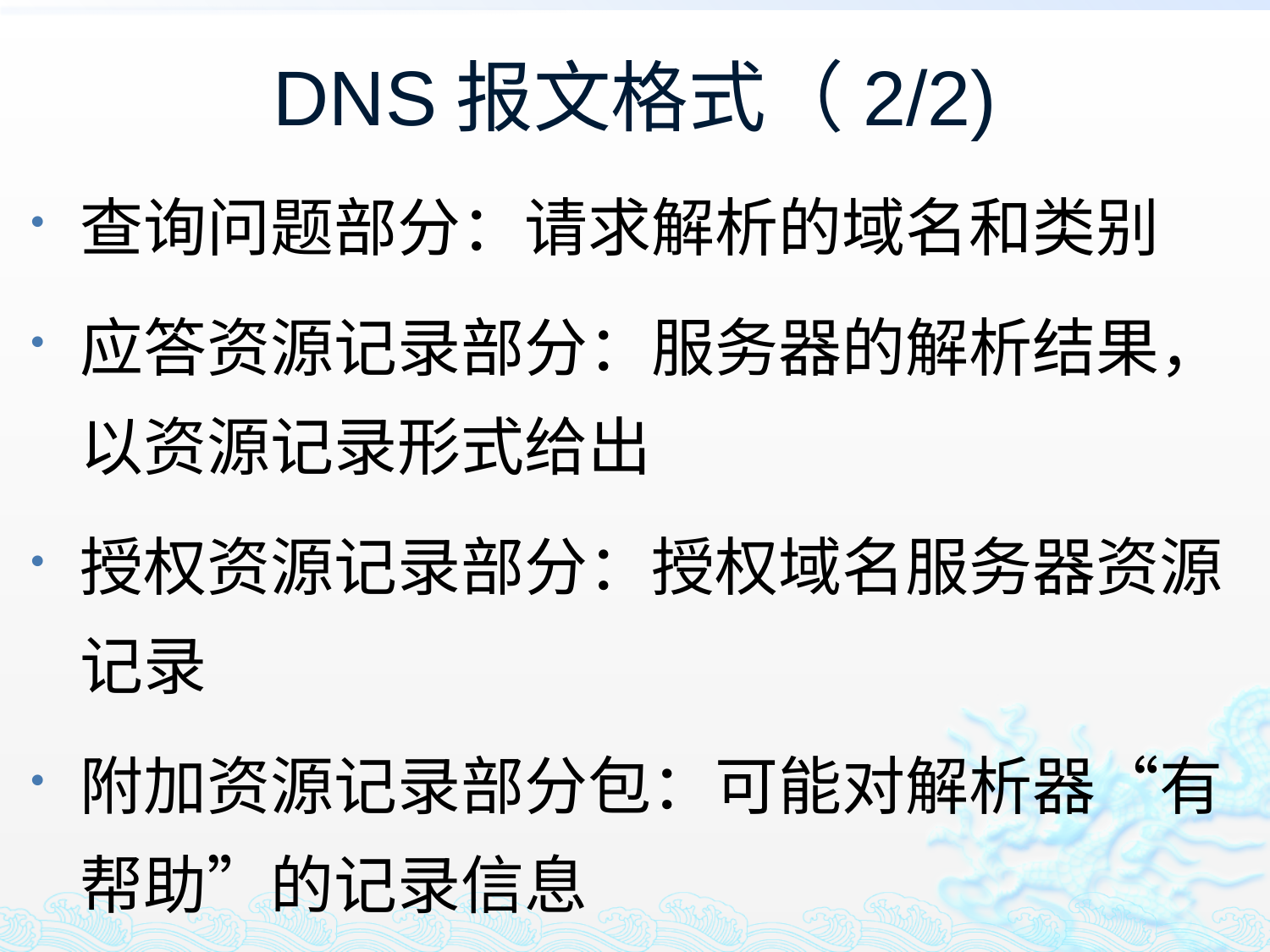

# DNS报文格式（2/2)
查询问题部分：请求解析的域名和类别
应答资源记录部分：服务器的解析结果，以资源记录形式给出
授权资源记录部分：授权域名服务器资源记录
附加资源记录部分包：可能对解析器“有帮助”的记录信息